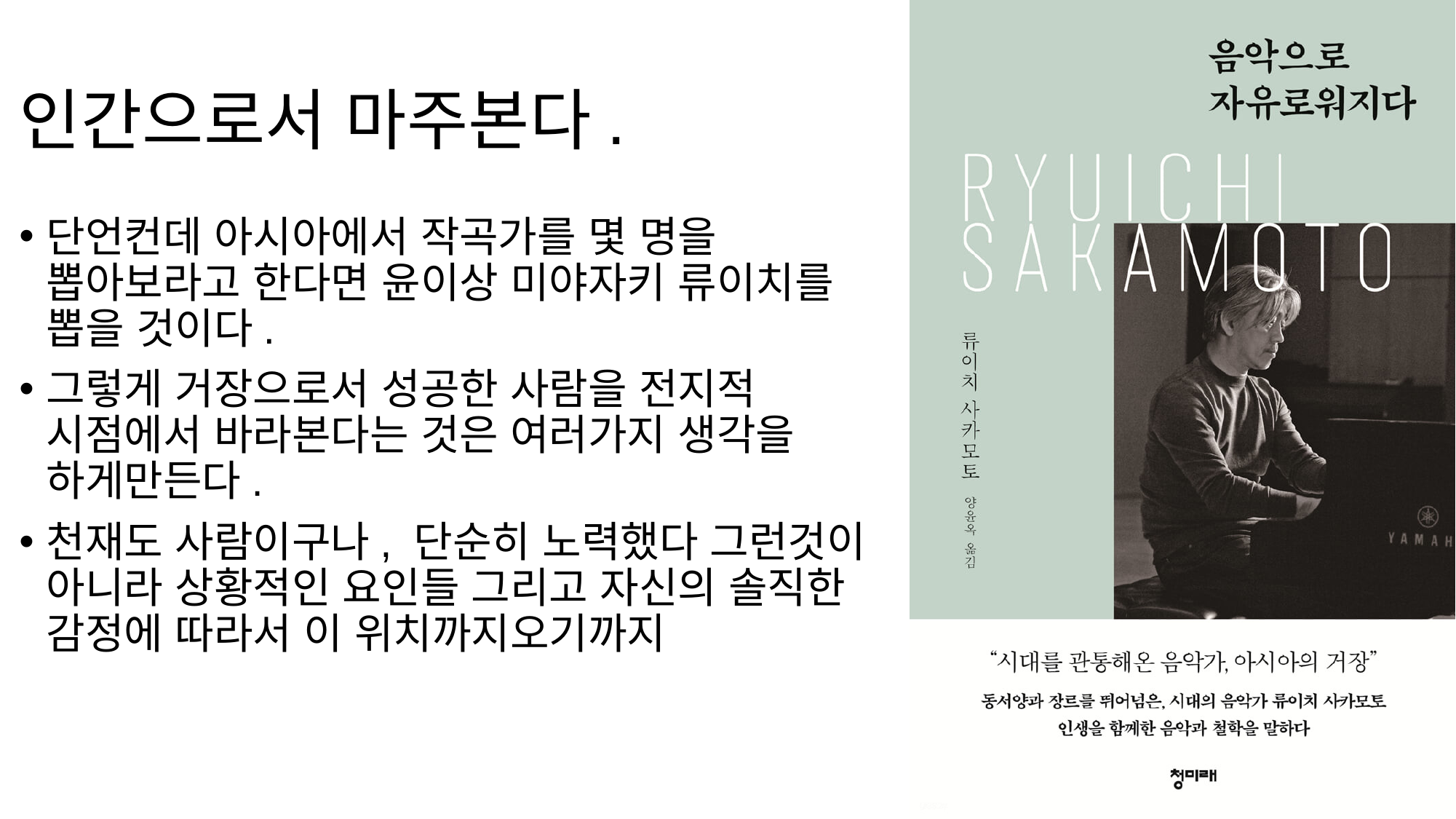

# 인간으로서 마주본다.
단언컨데 아시아에서 작곡가를 몇 명을 뽑아보라고 한다면 윤이상 미야자키 류이치를 뽑을 것이다.
그렇게 거장으로서 성공한 사람을 전지적 시점에서 바라본다는 것은 여러가지 생각을 하게만든다.
천재도 사람이구나, 단순히 노력했다 그런것이 아니라 상황적인 요인들 그리고 자신의 솔직한 감정에 따라서 이 위치까지오기까지